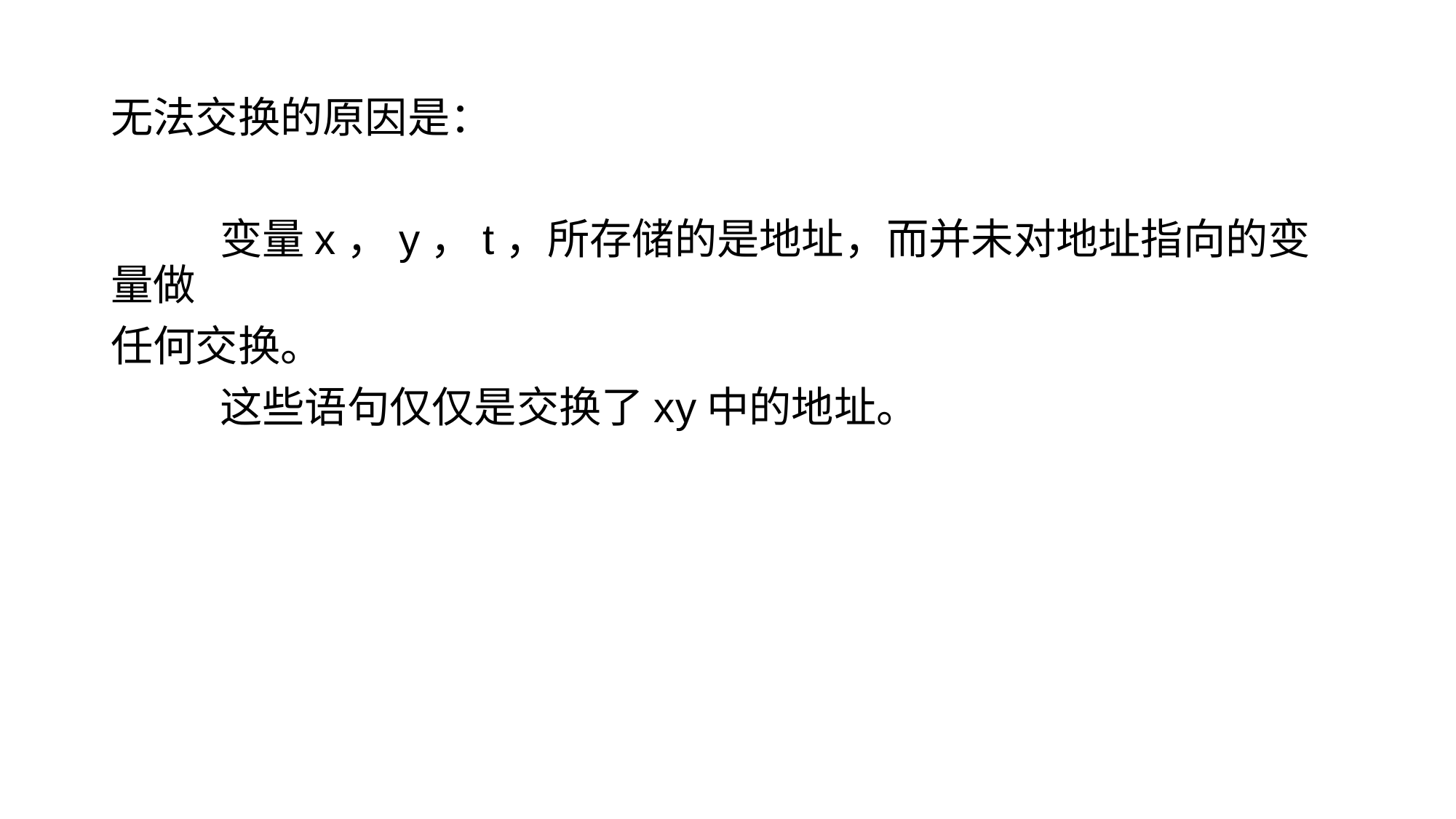

无法交换的原因是：

	变量x，y，t，所存储的是地址，而并未对地址指向的变量做
任何交换。
	这些语句仅仅是交换了xy中的地址。